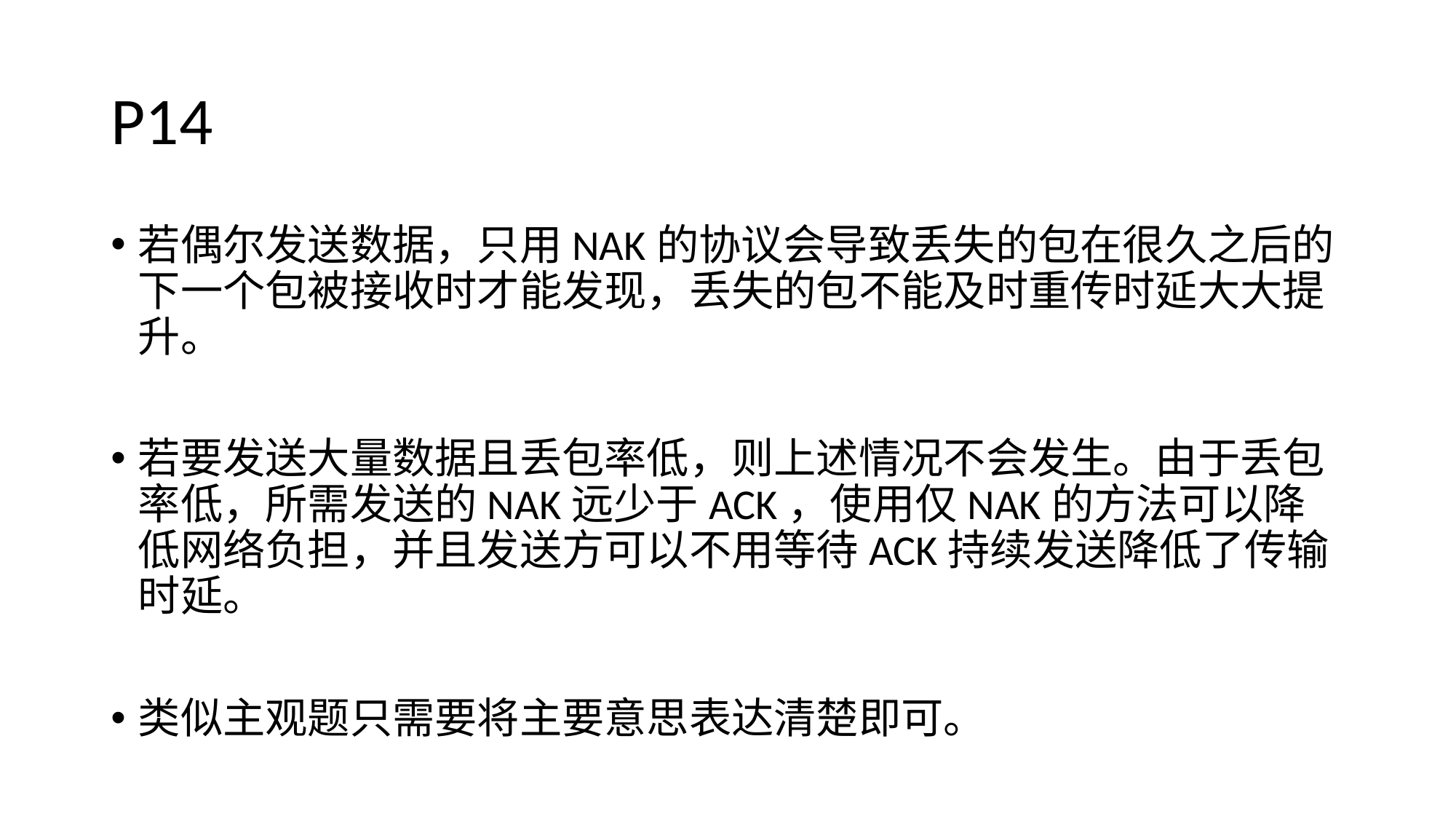

# P14
若偶尔发送数据，只用NAK的协议会导致丢失的包在很久之后的下一个包被接收时才能发现，丢失的包不能及时重传时延大大提升。

若要发送大量数据且丢包率低，则上述情况不会发生。由于丢包率低，所需发送的NAK远少于ACK，使用仅NAK的方法可以降低网络负担，并且发送方可以不用等待ACK持续发送降低了传输时延。

类似主观题只需要将主要意思表达清楚即可。